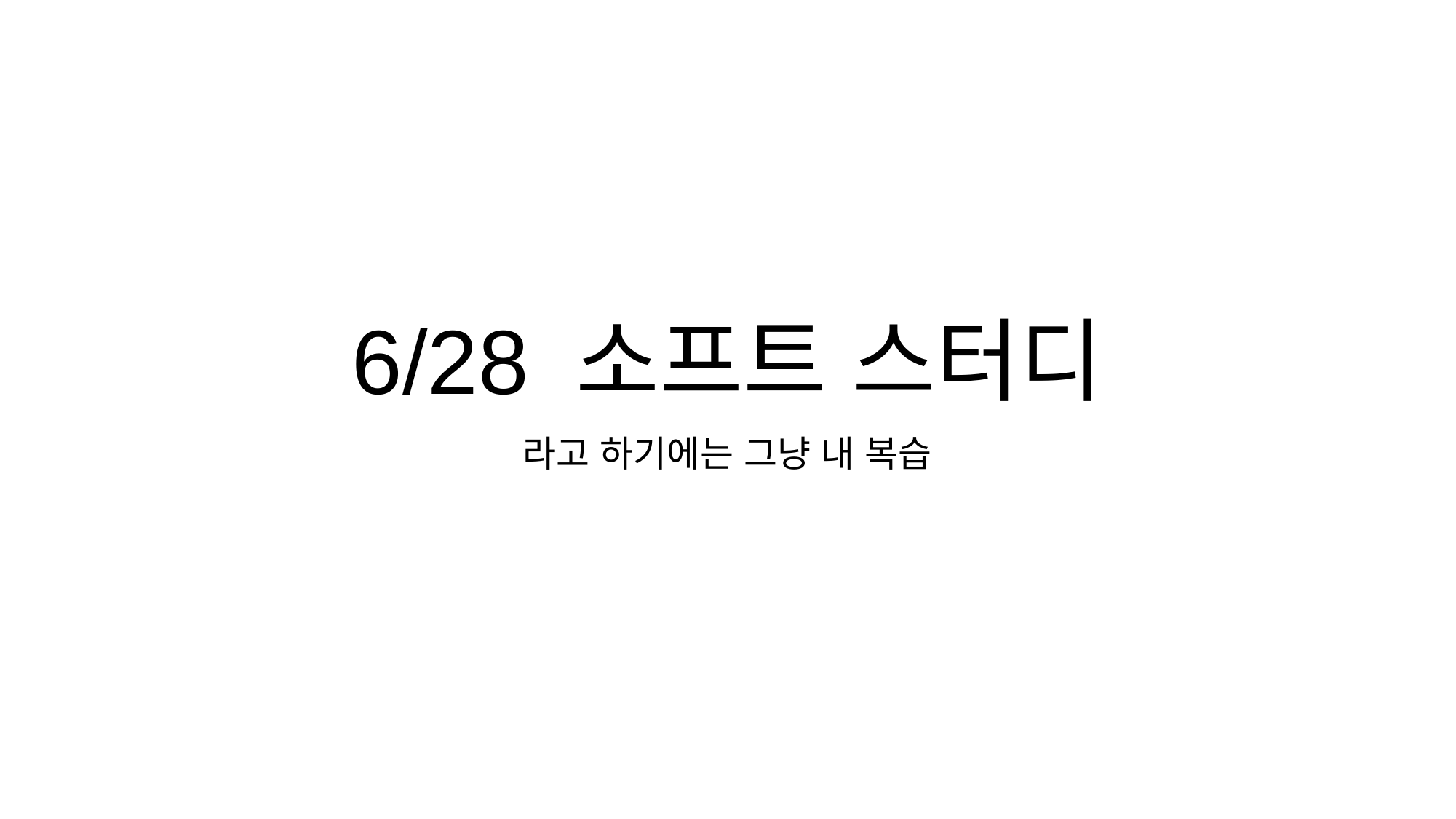

# 6/28 소프트 스터디
라고 하기에는 그냥 내 복습